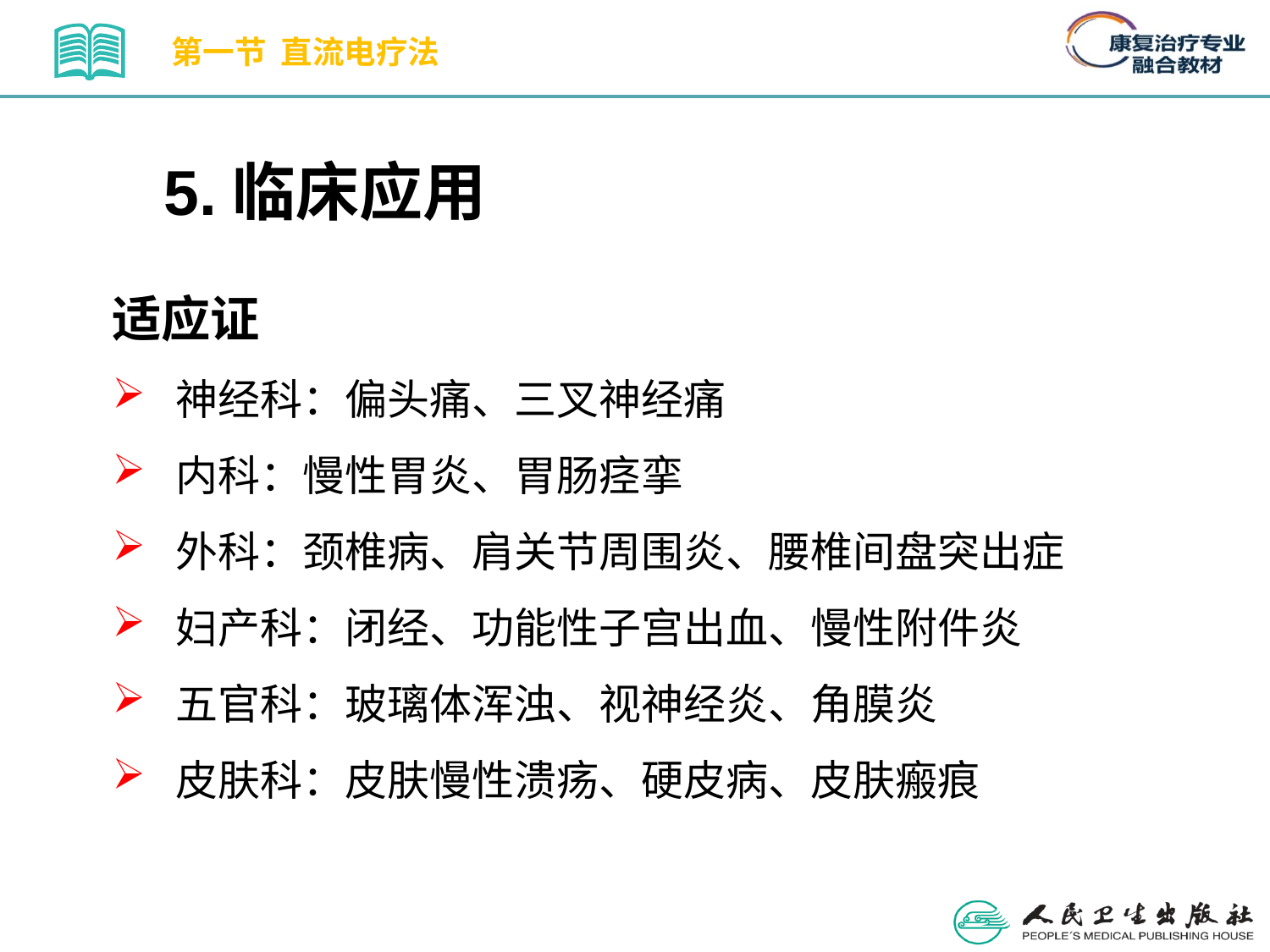

第一节  直流电疗法
5.临床应用
适应证
神经科：偏头痛、三叉神经痛
内科：慢性胃炎、胃肠痉挛
外科：颈椎病、肩关节周围炎、腰椎间盘突出症
妇产科：闭经、功能性子宫出血、慢性附件炎
五官科：玻璃体浑浊、视神经炎、角膜炎
皮肤科：皮肤慢性溃疡、硬皮病、皮肤瘢痕